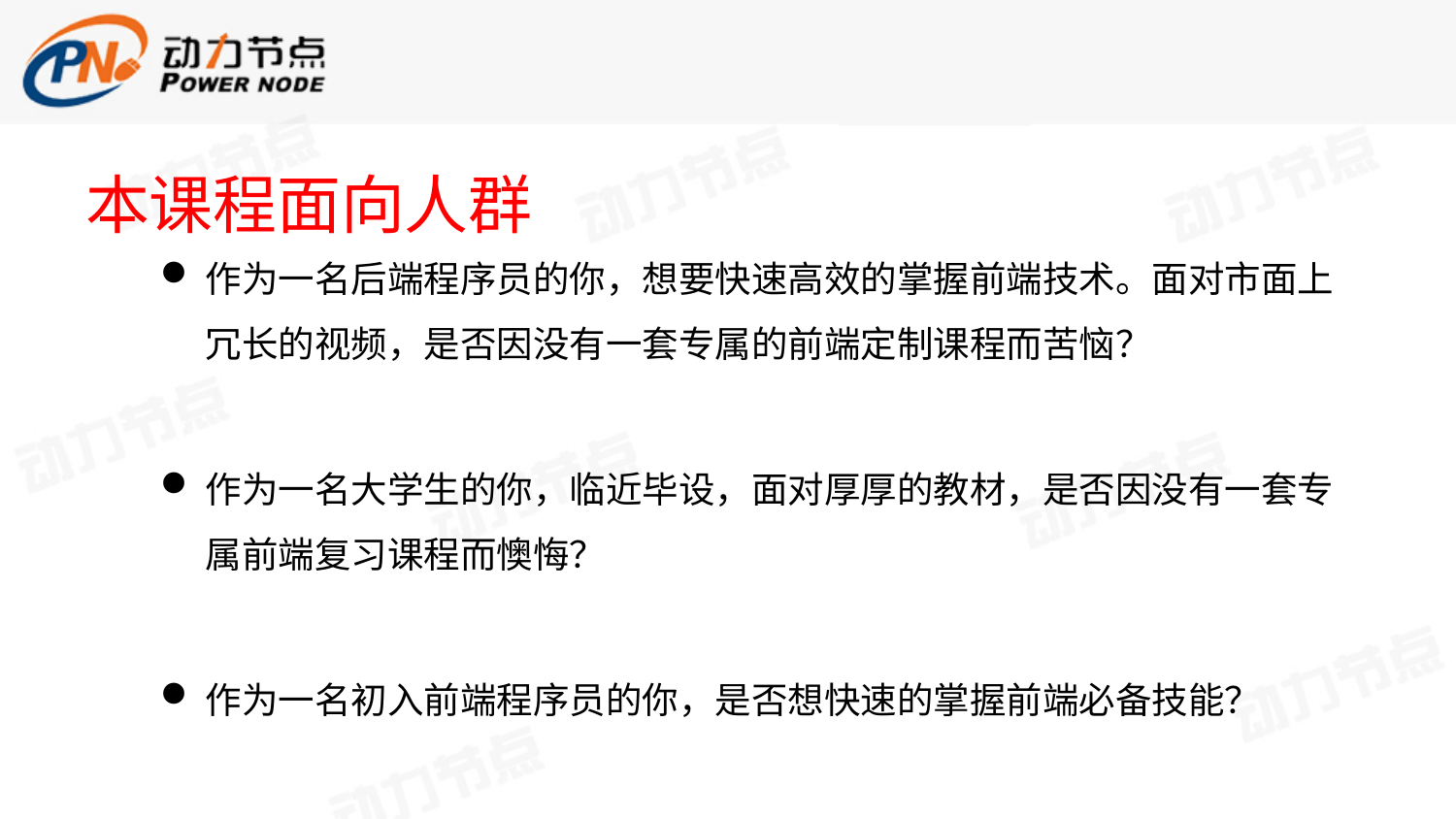

# 本课程面向人群

作为一名后端程序员的你，想要快速高效的掌握前端技术。面对市面上冗长的视频，是否因没有一套专属的前端定制课程而苦恼？

作为一名大学生的你，临近毕设，面对厚厚的教材，是否因没有一套专属前端复习课程而懊悔？

作为一名初入前端程序员的你，是否想快速的掌握前端必备技能？